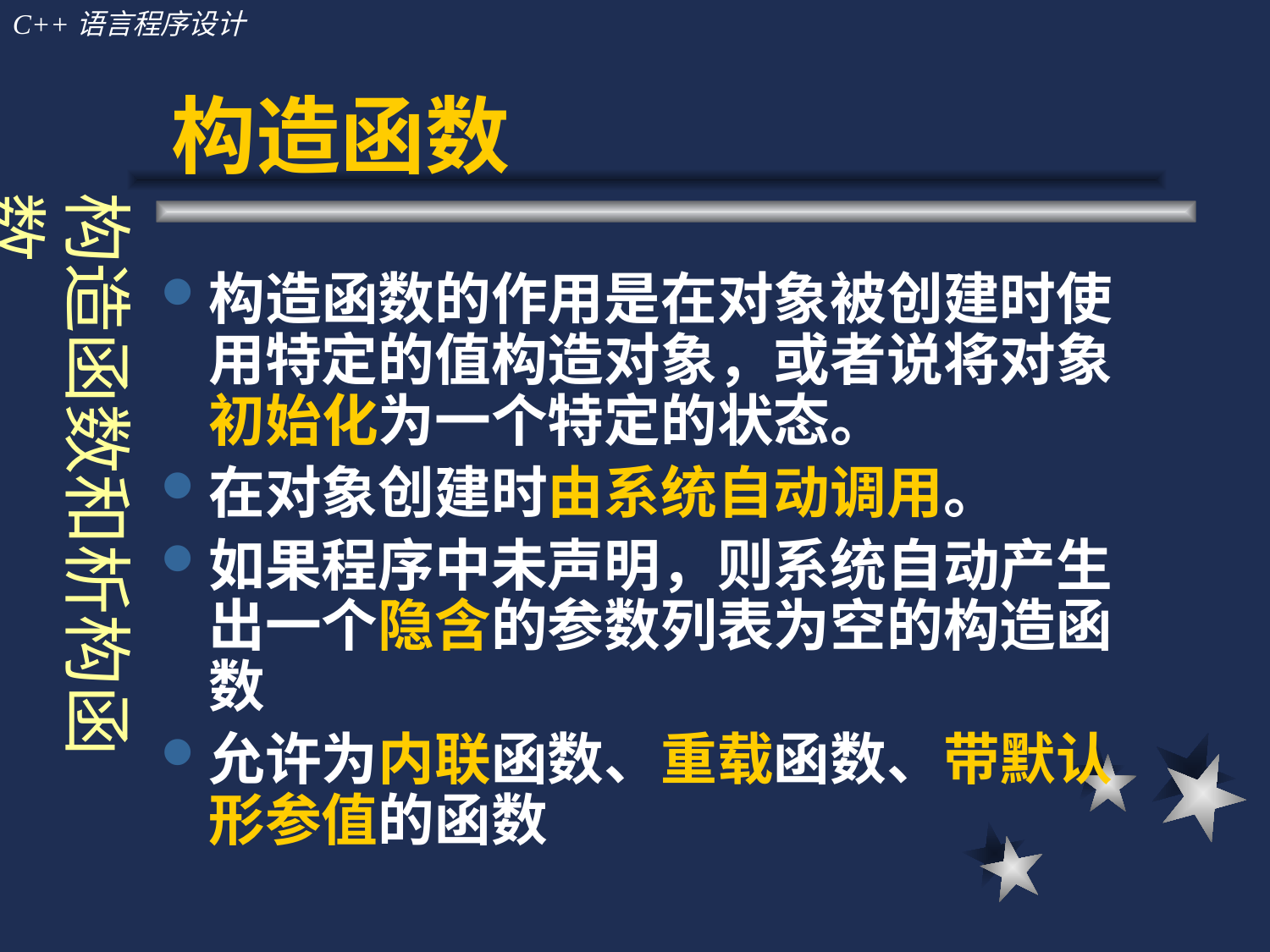

# 构造函数
构造函数和析构函数
构造函数的作用是在对象被创建时使用特定的值构造对象，或者说将对象初始化为一个特定的状态。
在对象创建时由系统自动调用。
如果程序中未声明，则系统自动产生出一个隐含的参数列表为空的构造函数
允许为内联函数、重载函数、带默认形参值的函数
32